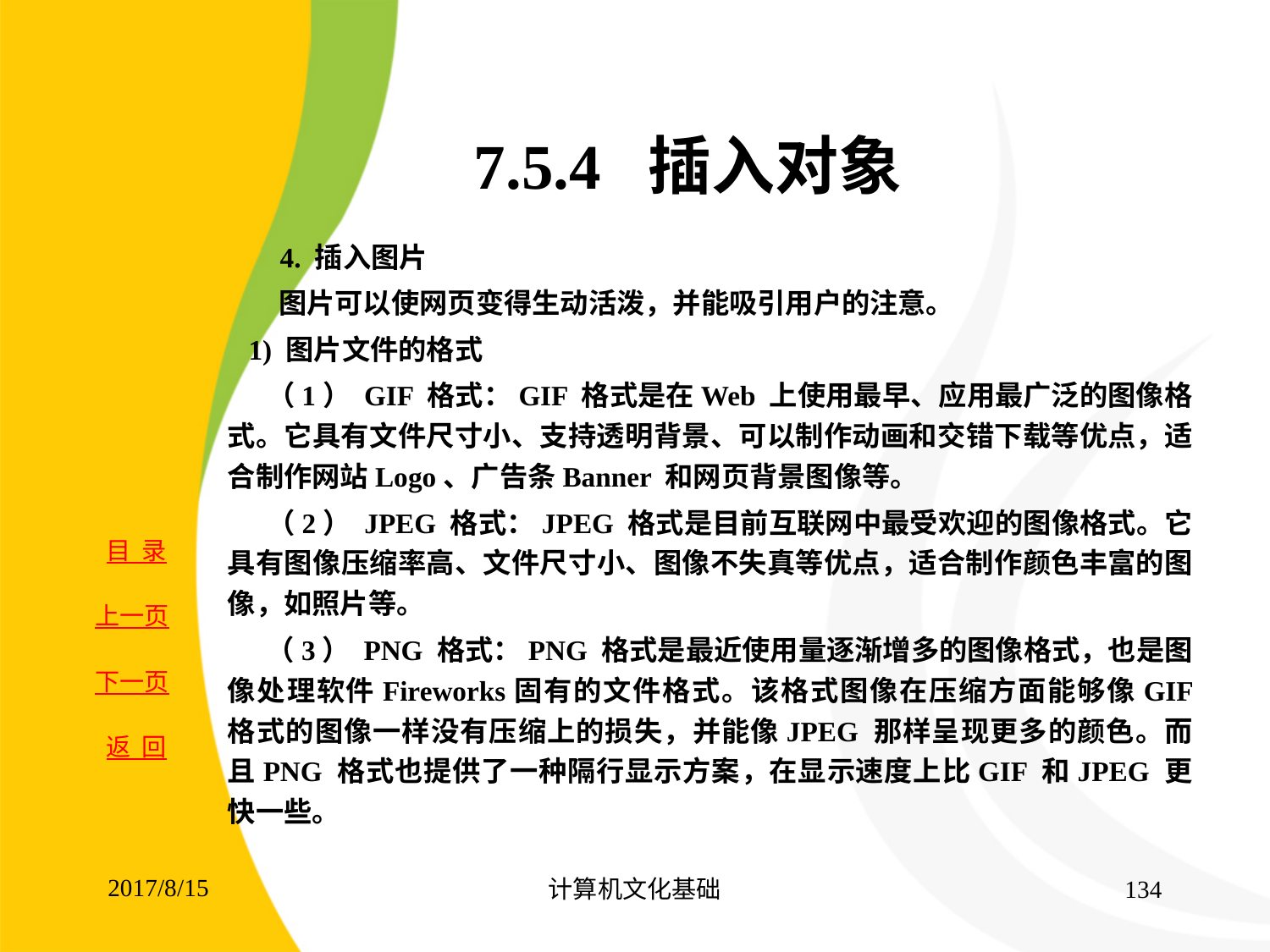

# 7.5.4  插入对象
                4. 插入图片
       图片可以使网页变得生动活泼，并能吸引用户的注意。
   1) 图片文件的格式
     （1） GIF 格式：GIF 格式是在Web 上使用最早、应用最广泛的图像格式。它具有文件尺寸小、支持透明背景、可以制作动画和交错下载等优点，适合制作网站Logo、广告条Banner 和网页背景图像等。
     （2） JPEG 格式：JPEG 格式是目前互联网中最受欢迎的图像格式。它具有图像压缩率高、文件尺寸小、图像不失真等优点，适合制作颜色丰富的图像，如照片等。
     （3） PNG 格式：PNG 格式是最近使用量逐渐增多的图像格式，也是图像处理软件Fireworks固有的文件格式。该格式图像在压缩方面能够像GIF 格式的图像一样没有压缩上的损失，并能像JPEG 那样呈现更多的颜色。而且PNG 格式也提供了一种隔行显示方案，在显示速度上比GIF 和JPEG 更快一些。
2017/8/15
计算机文化基础
134